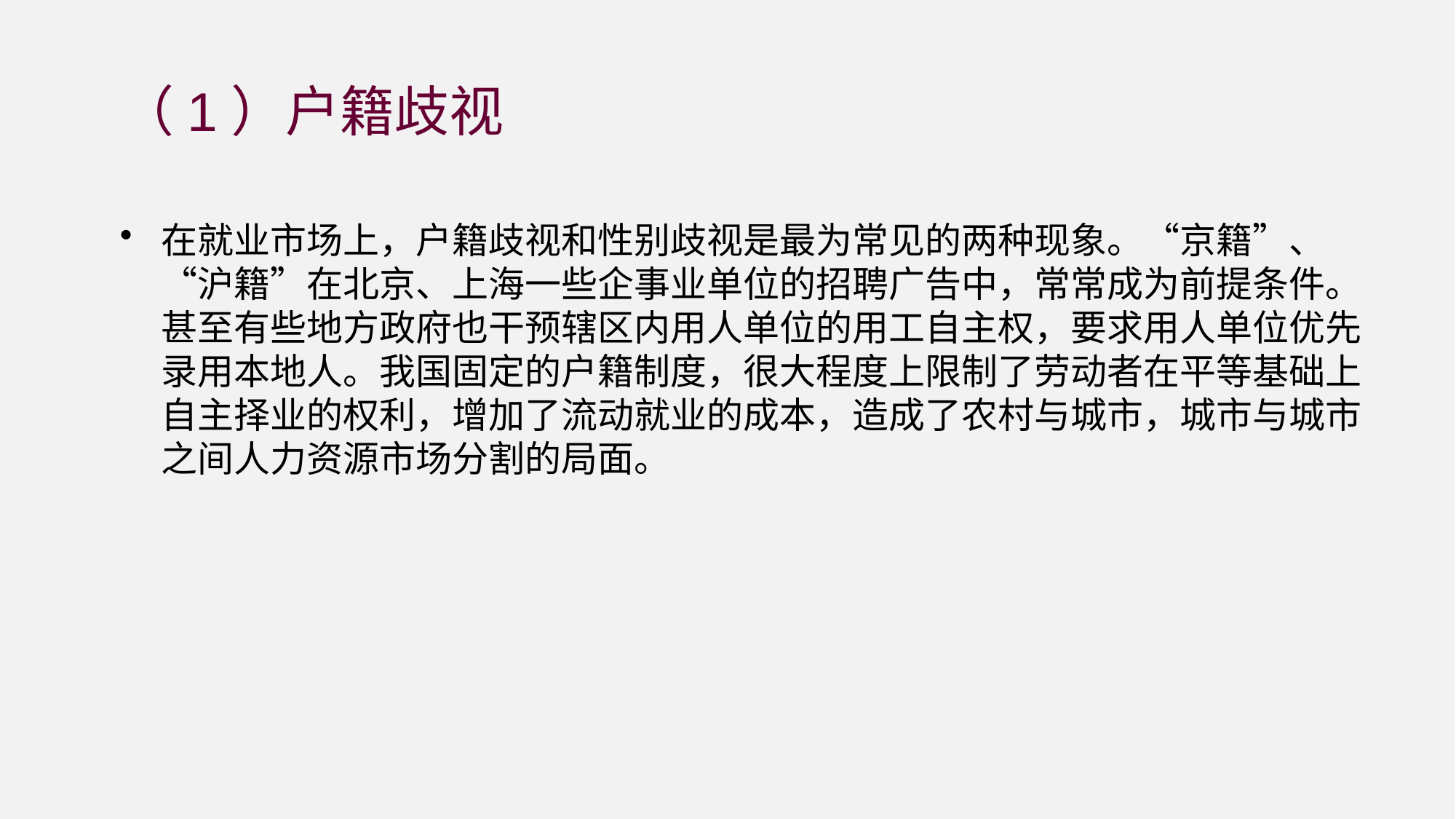

（1）户籍歧视
在就业市场上，户籍歧视和性别歧视是最为常见的两种现象。“京籍”、“沪籍”在北京、上海一些企事业单位的招聘广告中，常常成为前提条件。甚至有些地方政府也干预辖区内用人单位的用工自主权，要求用人单位优先录用本地人。我国固定的户籍制度，很大程度上限制了劳动者在平等基础上自主择业的权利，增加了流动就业的成本，造成了农村与城市，城市与城市之间人力资源市场分割的局面。